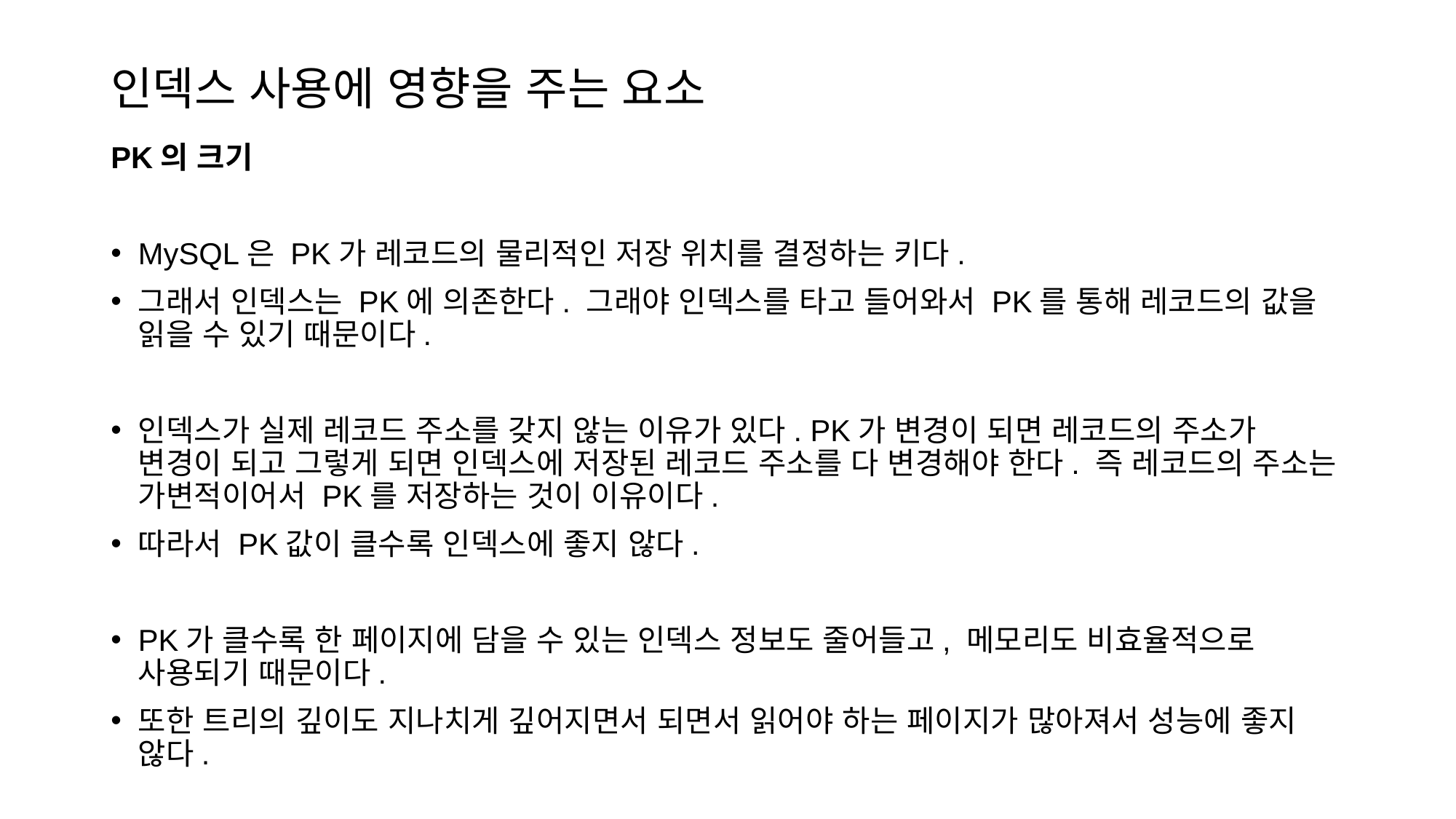

# 인덱스 사용에 영향을 주는 요소
PK의 크기

MySQL은 PK가 레코드의 물리적인 저장 위치를 결정하는 키다.
그래서 인덱스는 PK에 의존한다. 그래야 인덱스를 타고 들어와서 PK를 통해 레코드의 값을 읽을 수 있기 때문이다.

인덱스가 실제 레코드 주소를 갖지 않는 이유가 있다. PK가 변경이 되면 레코드의 주소가 변경이 되고 그렇게 되면 인덱스에 저장된 레코드 주소를 다 변경해야 한다. 즉 레코드의 주소는 가변적이어서 PK를 저장하는 것이 이유이다.
따라서 PK값이 클수록 인덱스에 좋지 않다.

PK가 클수록 한 페이지에 담을 수 있는 인덱스 정보도 줄어들고, 메모리도 비효율적으로 사용되기 때문이다.
또한 트리의 깊이도 지나치게 깊어지면서 되면서 읽어야 하는 페이지가 많아져서 성능에 좋지 않다.